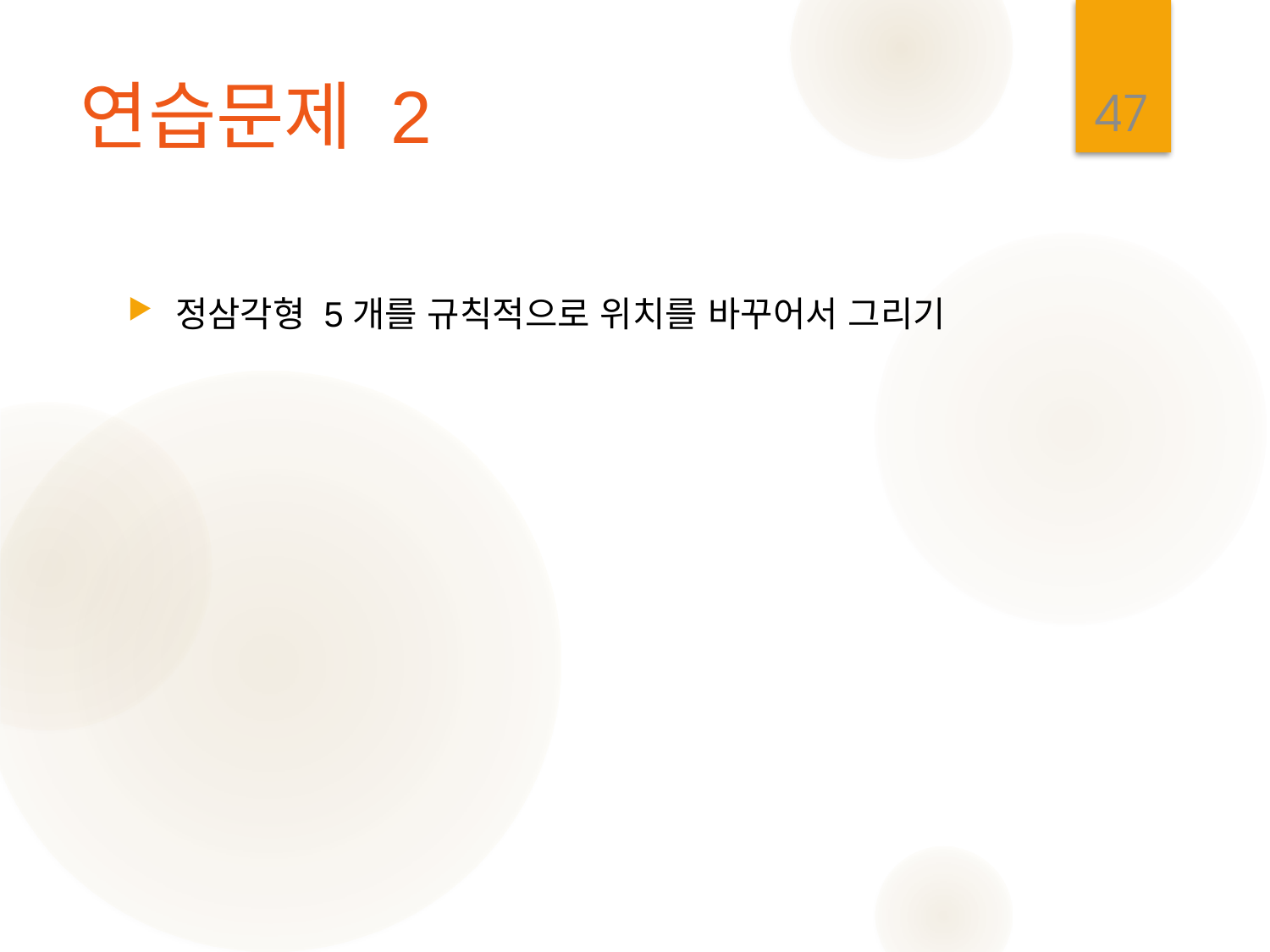

47
# 연습문제 2
정삼각형 5개를 규칙적으로 위치를 바꾸어서 그리기